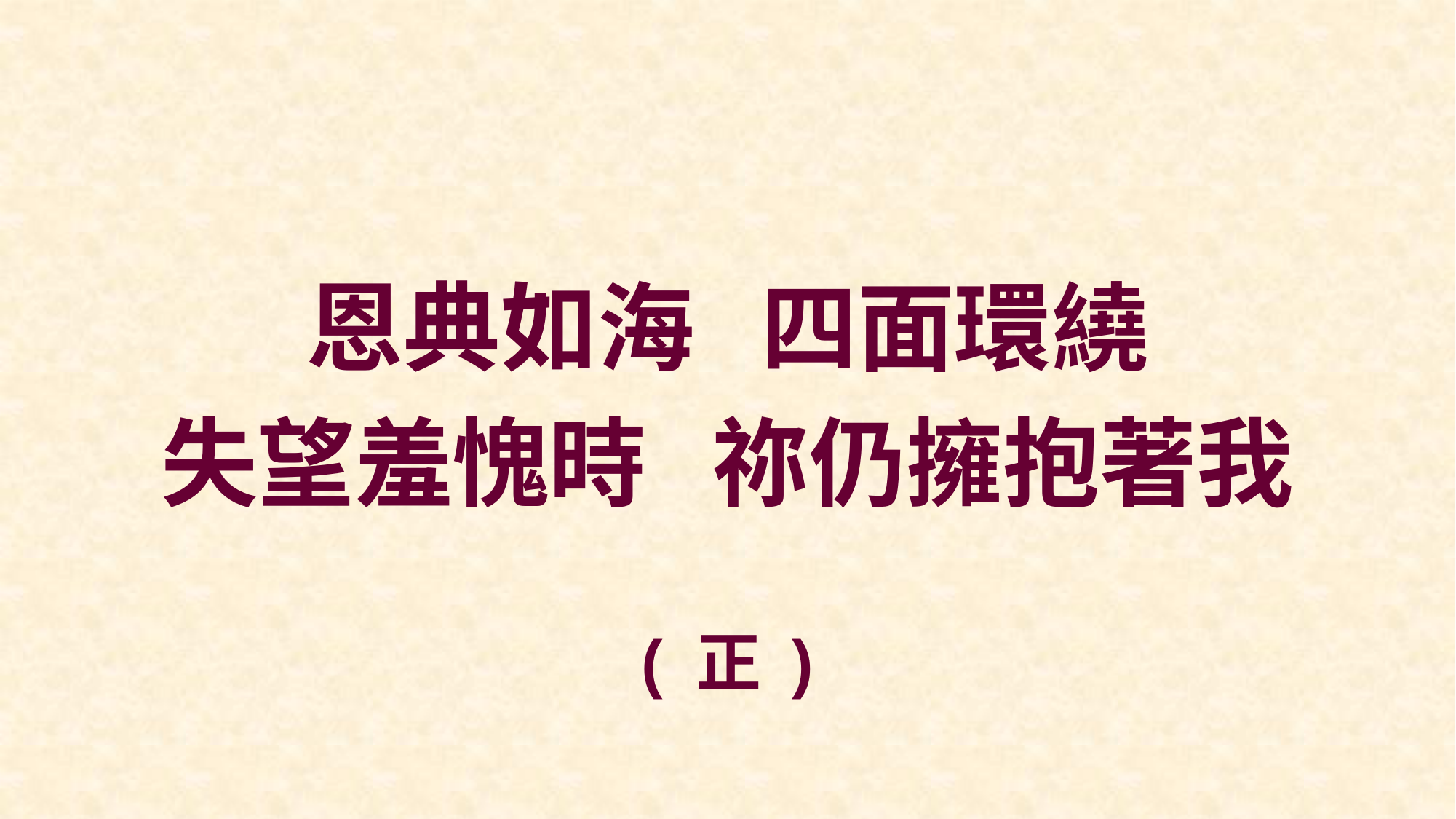

恩典如海   四面環繞
失望羞愧時   祢仍擁抱著我
( 正 )